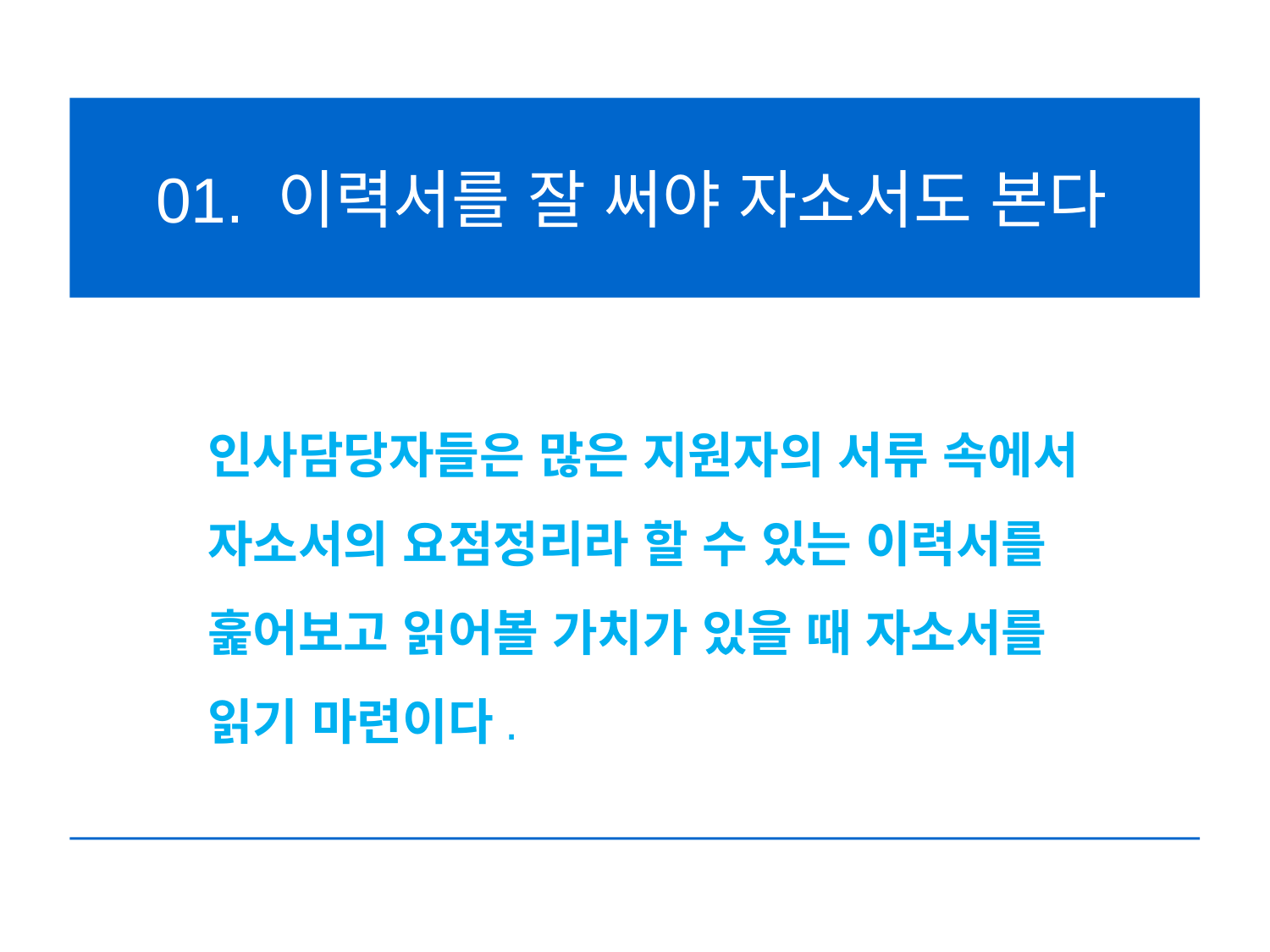

01. 이력서를 잘 써야 자소서도 본다

인사담당자들은 많은 지원자의 서류 속에서 자소서의 요점정리라 할 수 있는 이력서를 훑어보고 읽어볼 가치가 있을 때 자소서를 읽기 마련이다.